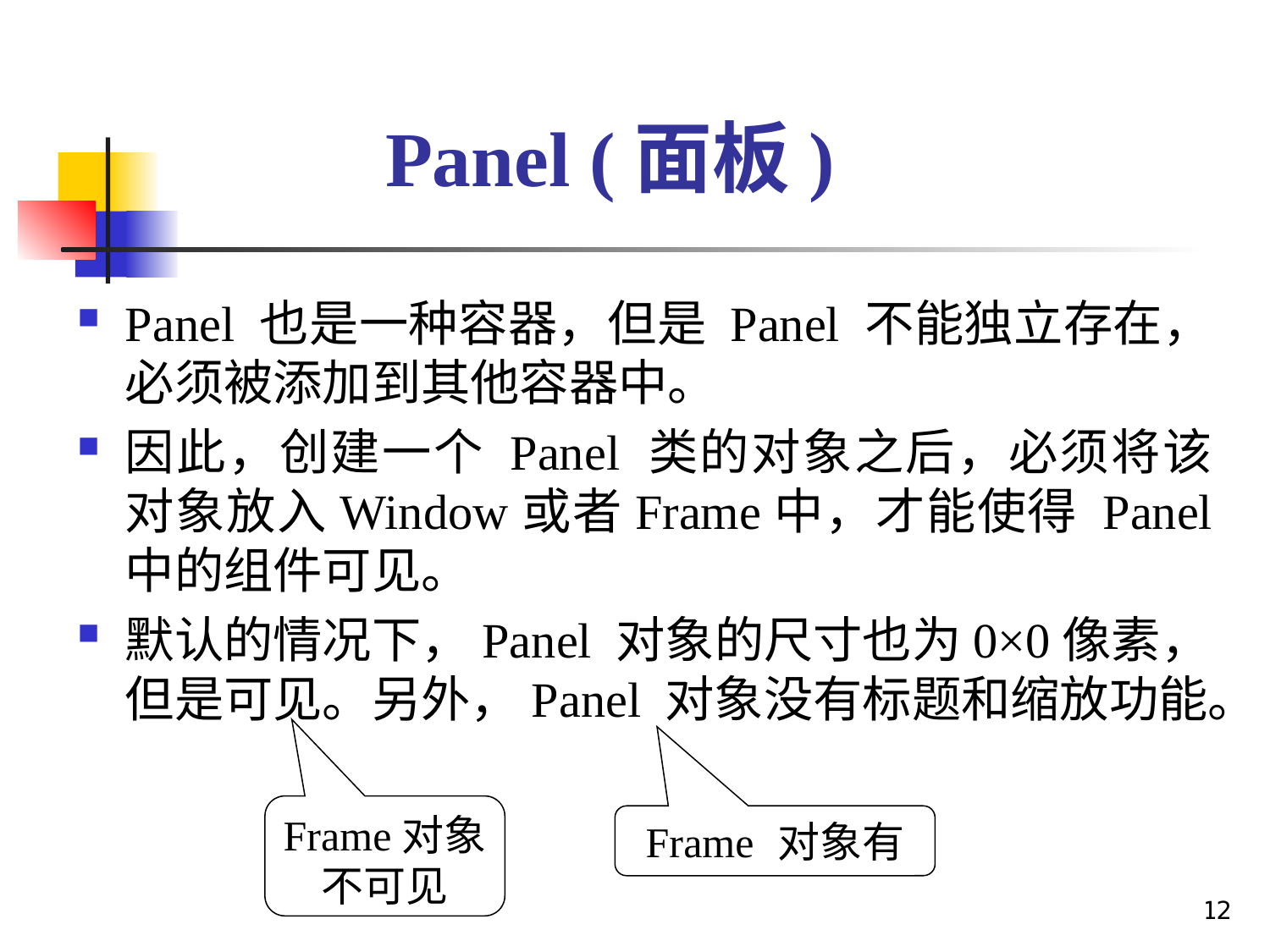

Panel (面板)
Panel 也是一种容器，但是 Panel 不能独立存在，必须被添加到其他容器中。
因此，创建一个 Panel 类的对象之后，必须将该对象放入Window或者Frame中，才能使得 Panel 中的组件可见。
默认的情况下，Panel 对象的尺寸也为0×0像素，但是可见。另外，Panel 对象没有标题和缩放功能。
Frame对象不可见
Frame 对象有
12